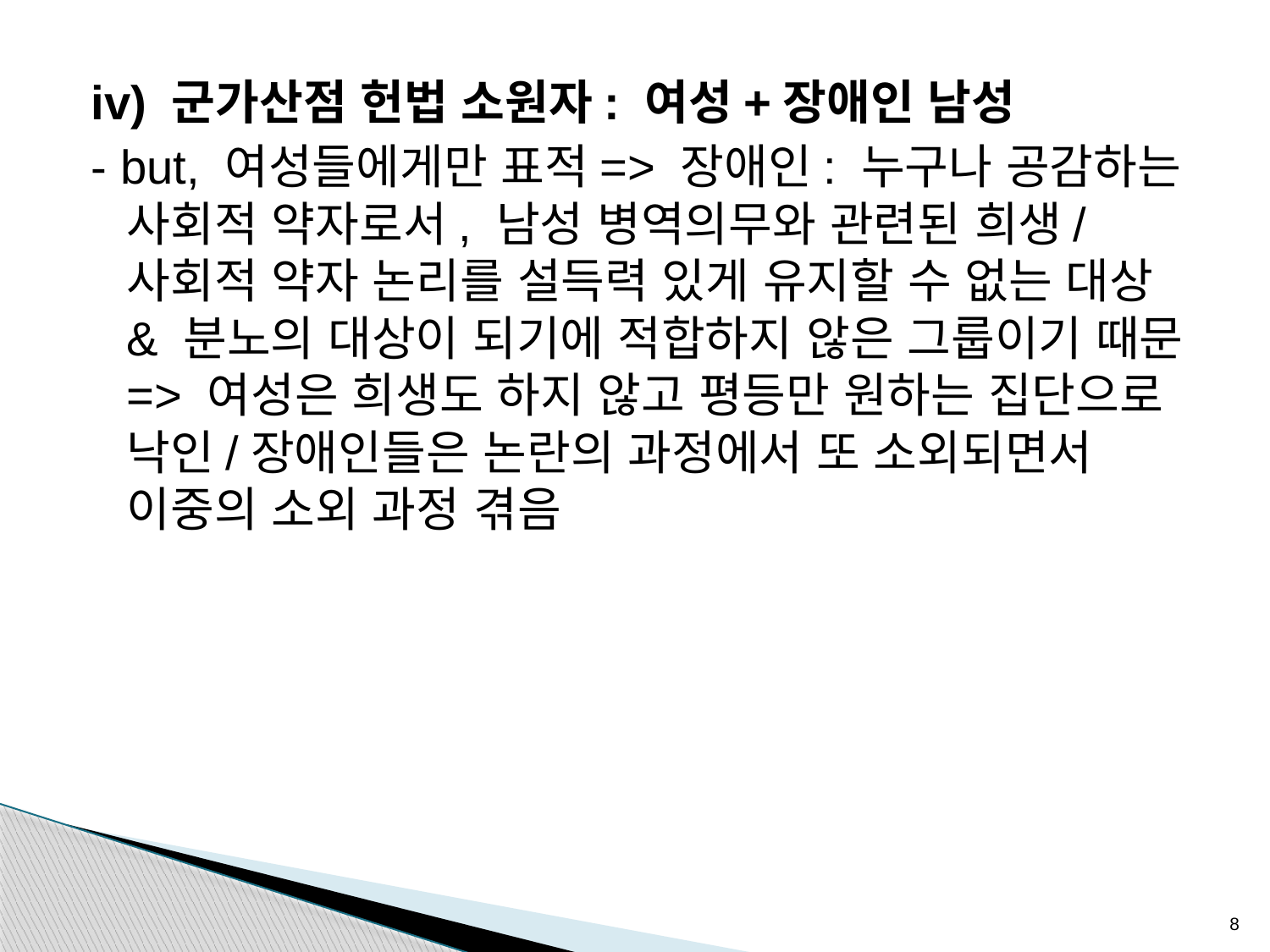

iv) 군가산점 헌법 소원자: 여성+장애인 남성
- but, 여성들에게만 표적=> 장애인: 누구나 공감하는 사회적 약자로서, 남성 병역의무와 관련된 희생/사회적 약자 논리를 설득력 있게 유지할 수 없는 대상 & 분노의 대상이 되기에 적합하지 않은 그룹이기 때문=> 여성은 희생도 하지 않고 평등만 원하는 집단으로 낙인/장애인들은 논란의 과정에서 또 소외되면서 이중의 소외 과정 겪음

8